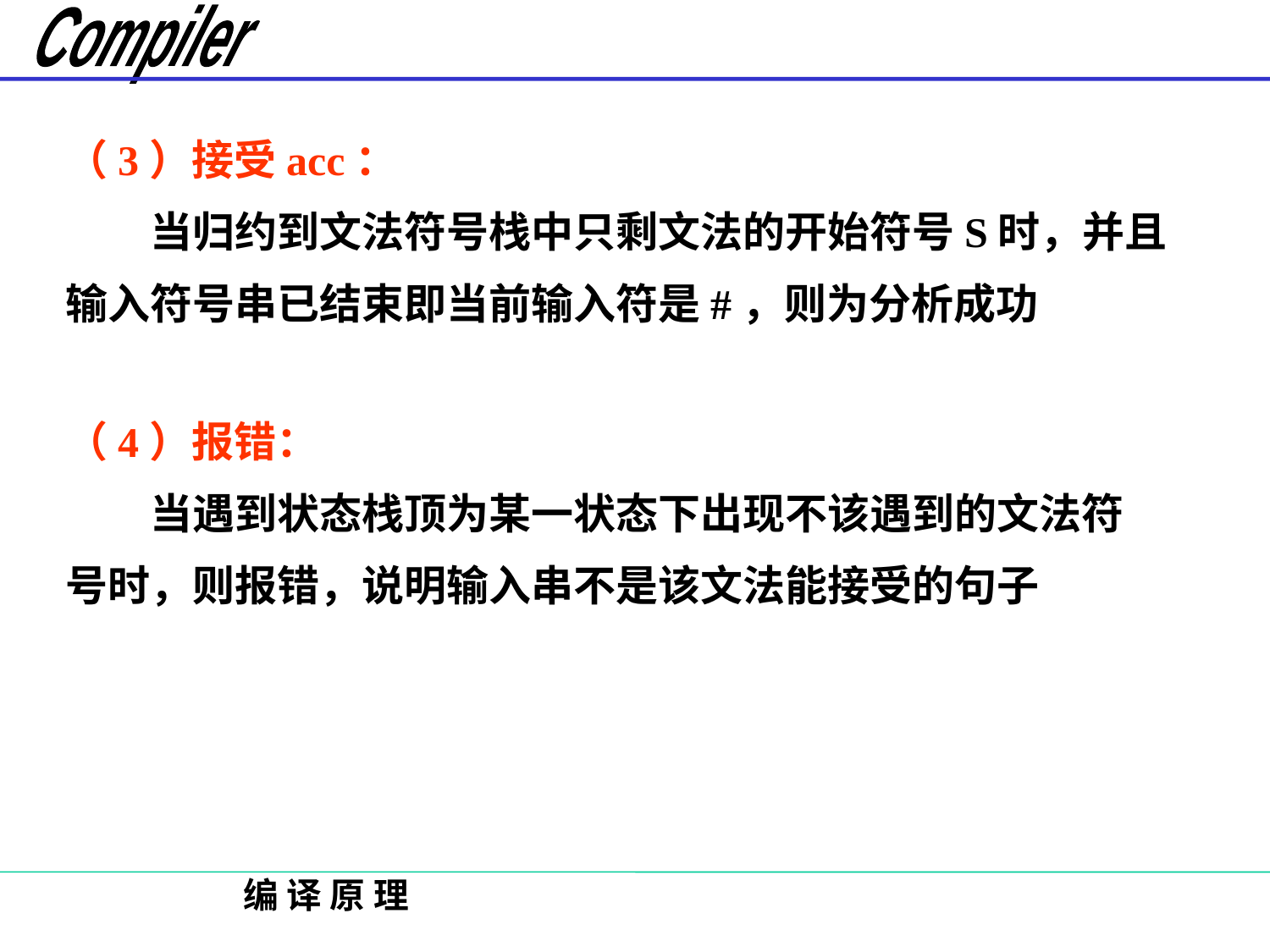

（3）接受acc：
　　当归约到文法符号栈中只剩文法的开始符号S时，并且
输入符号串已结束即当前输入符是#，则为分析成功
（4）报错：
　　当遇到状态栈顶为某一状态下出现不该遇到的文法符
号时，则报错，说明输入串不是该文法能接受的句子